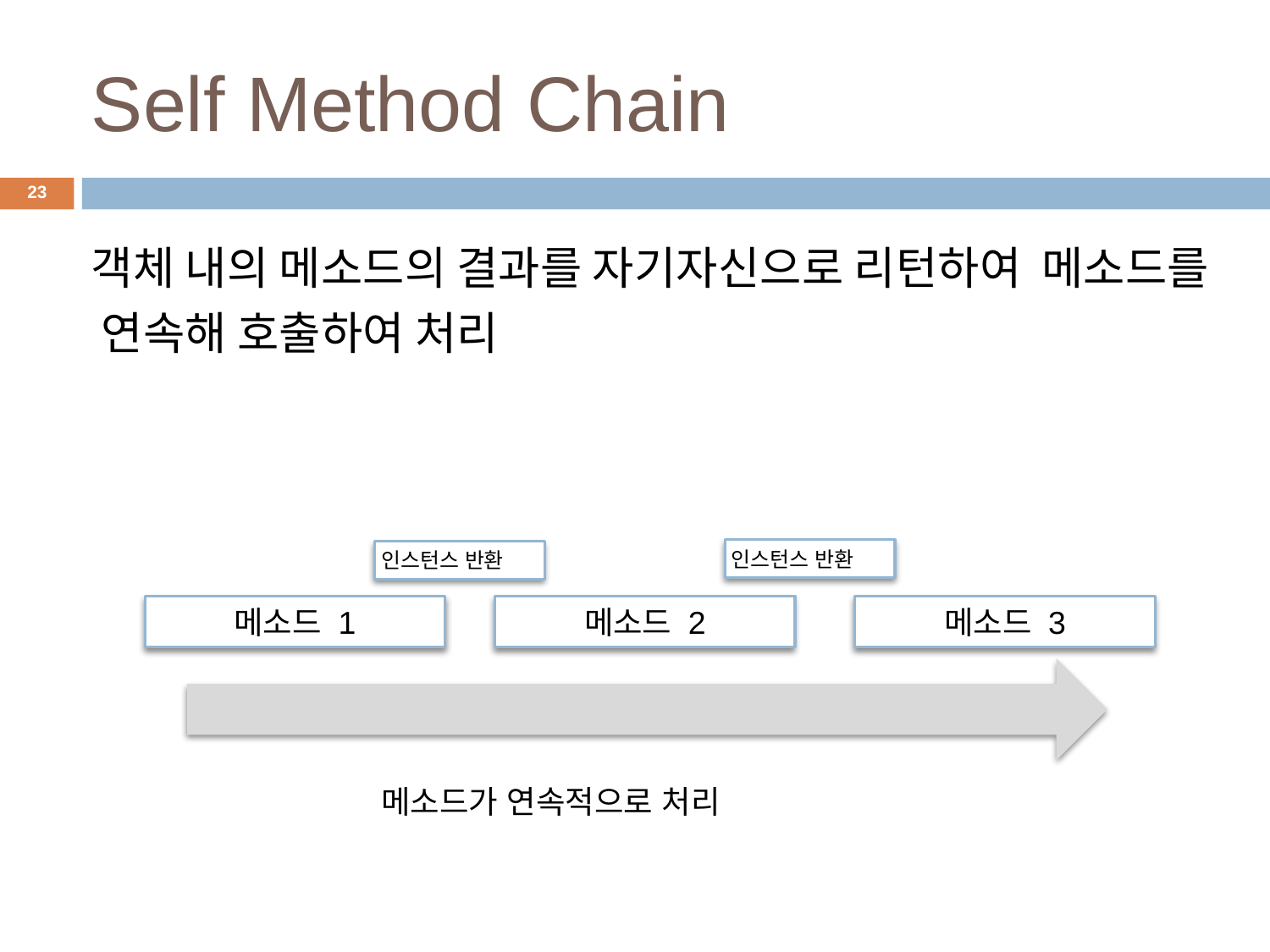

# Self Method Chain
23
객체 내의 메소드의 결과를 자기자신으로 리턴하여  메소드를  연속해 호출하여 처리
인스턴스 반환
인스턴스 반환
메소드 1
메소드 2
메소드 3

메소드가 연속적으로 처리